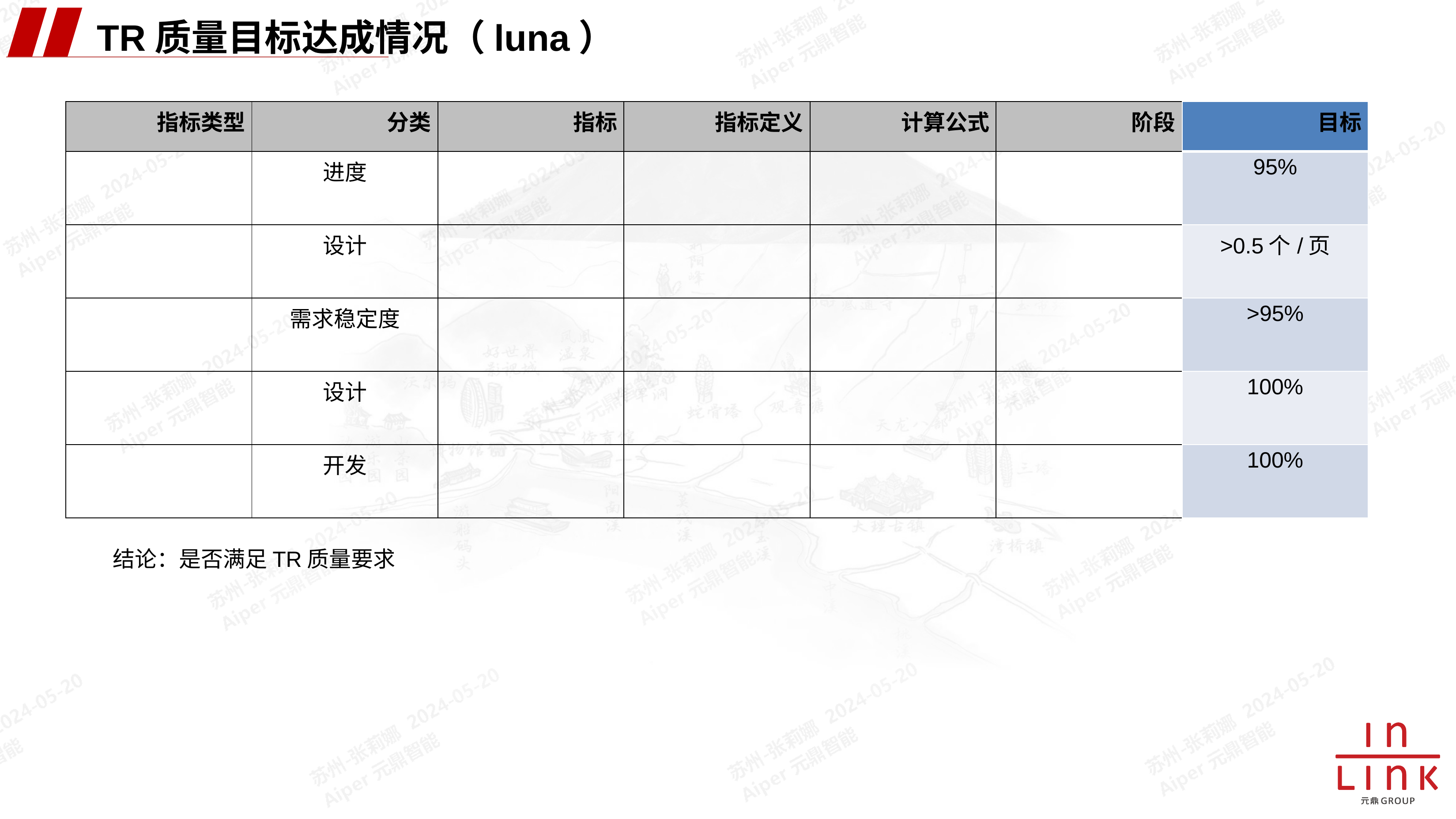

TR质量目标达成情况（luna）

| 指标类型 | 分类 | 指标 | 指标定义 | 计算公式 | 阶段 | 目标 |
| --- | --- | --- | --- | --- | --- | --- |
|  | 进度 |  |  |  |  | 95% |
|  | 设计 |  |  |  |  | >0.5个/页 |
|  | 需求稳定度 |  |  |  |  | >95% |
|  | 设计 |  |  |  |  | 100% |
|  | 开发 |  |  |  |  | 100% |
结论：是否满足TR质量要求